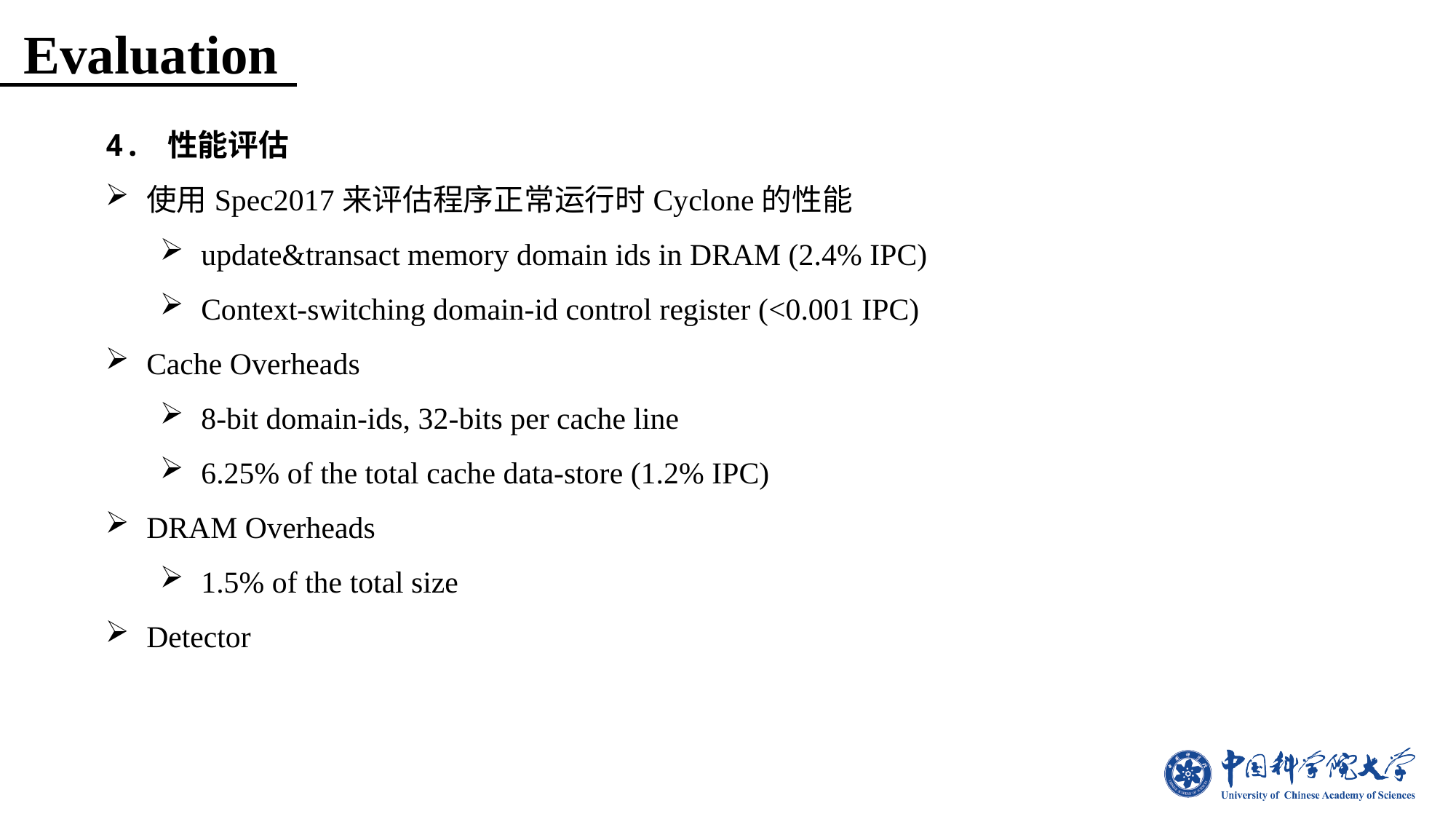

Evaluation
4. 性能评估
使用Spec2017来评估程序正常运行时Cyclone的性能
update&transact memory domain ids in DRAM (2.4% IPC)
Context-switching domain-id control register (<0.001 IPC)
Cache Overheads
8-bit domain-ids, 32-bits per cache line
6.25% of the total cache data-store (1.2% IPC)
DRAM Overheads
1.5% of the total size
Detector